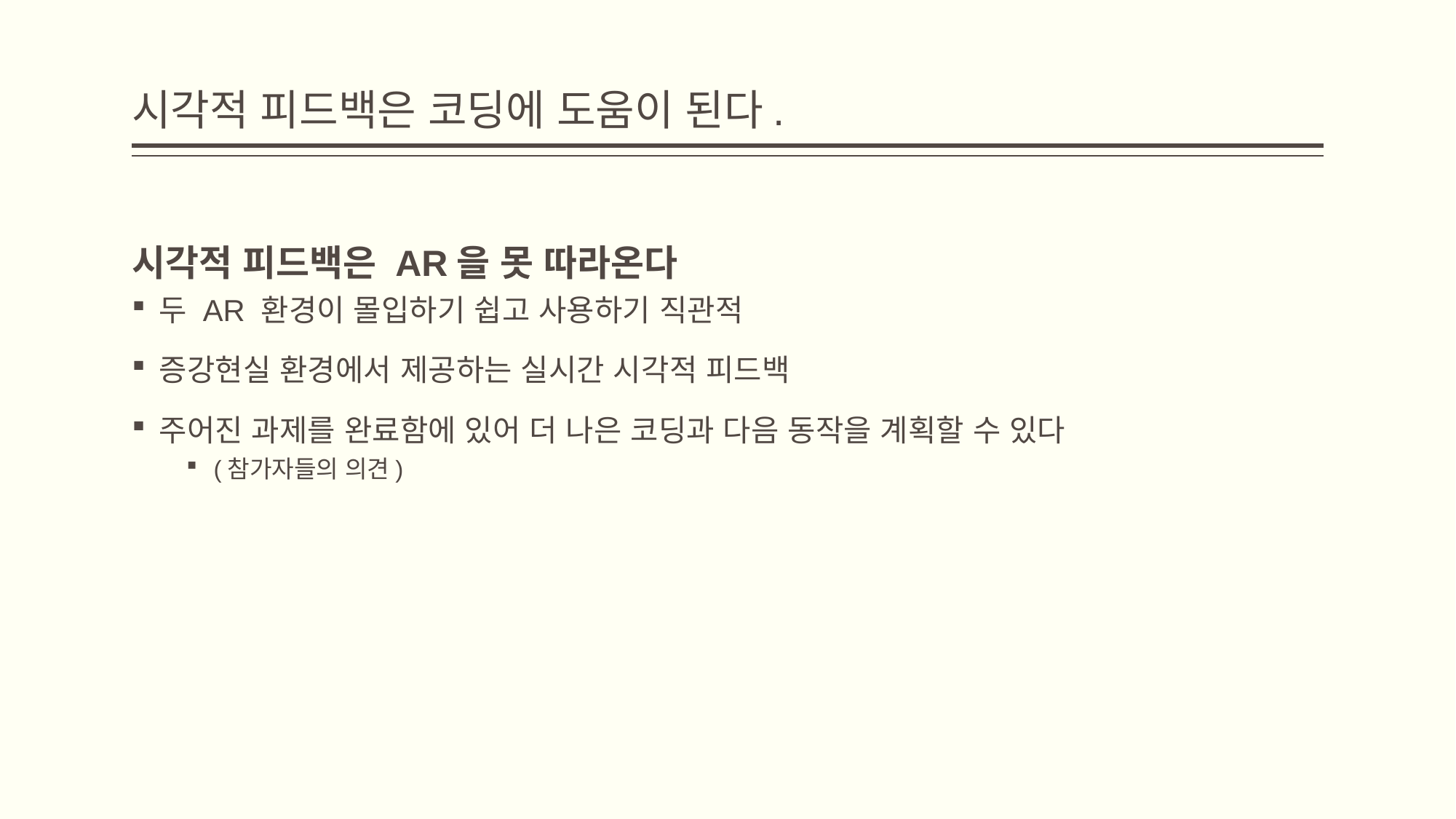

# 시각적 피드백은 코딩에 도움이 된다.
시각적 피드백은 AR을 못 따라온다
두 AR 환경이 몰입하기 쉽고 사용하기 직관적
증강현실 환경에서 제공하는 실시간 시각적 피드백
주어진 과제를 완료함에 있어 더 나은 코딩과 다음 동작을 계획할 수 있다
(참가자들의 의견)